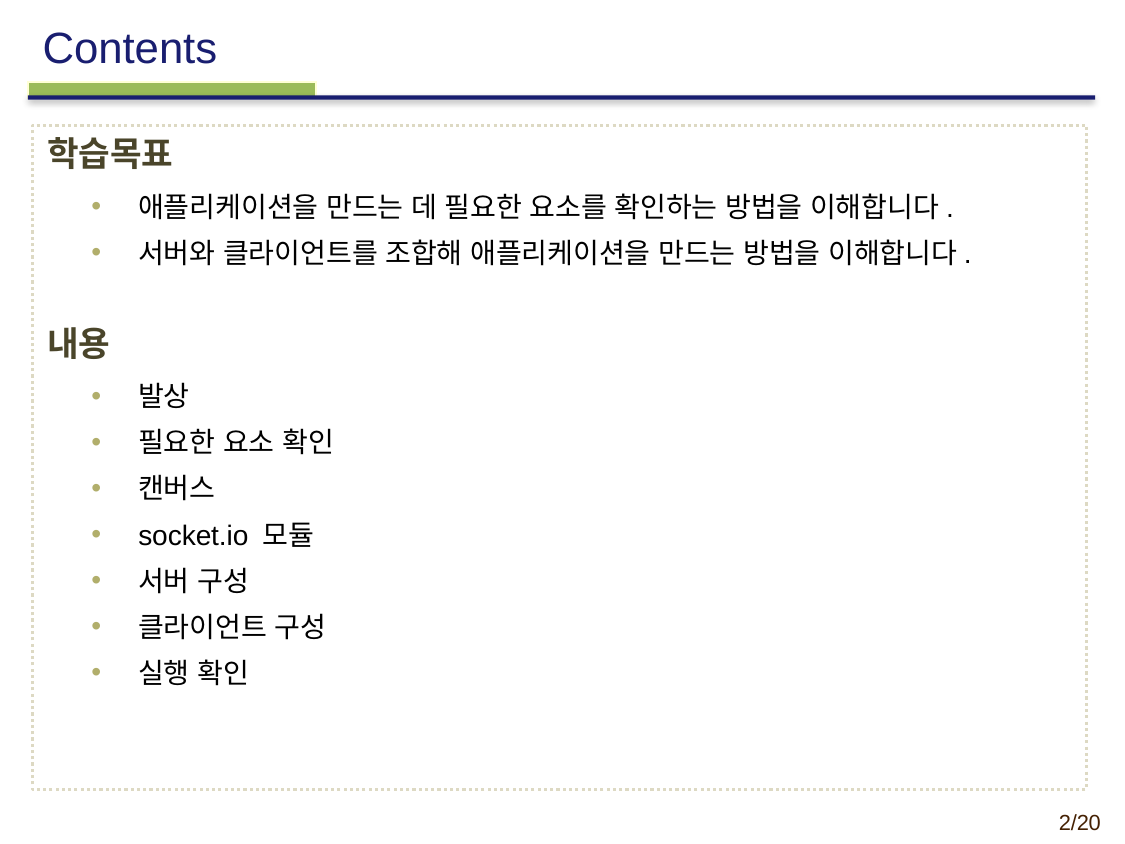

학습목표
애플리케이션을 만드는 데 필요한 요소를 확인하는 방법을 이해합니다.
서버와 클라이언트를 조합해 애플리케이션을 만드는 방법을 이해합니다.

내용
발상
필요한 요소 확인
캔버스
socket.io 모듈
서버 구성
클라이언트 구성
실행 확인